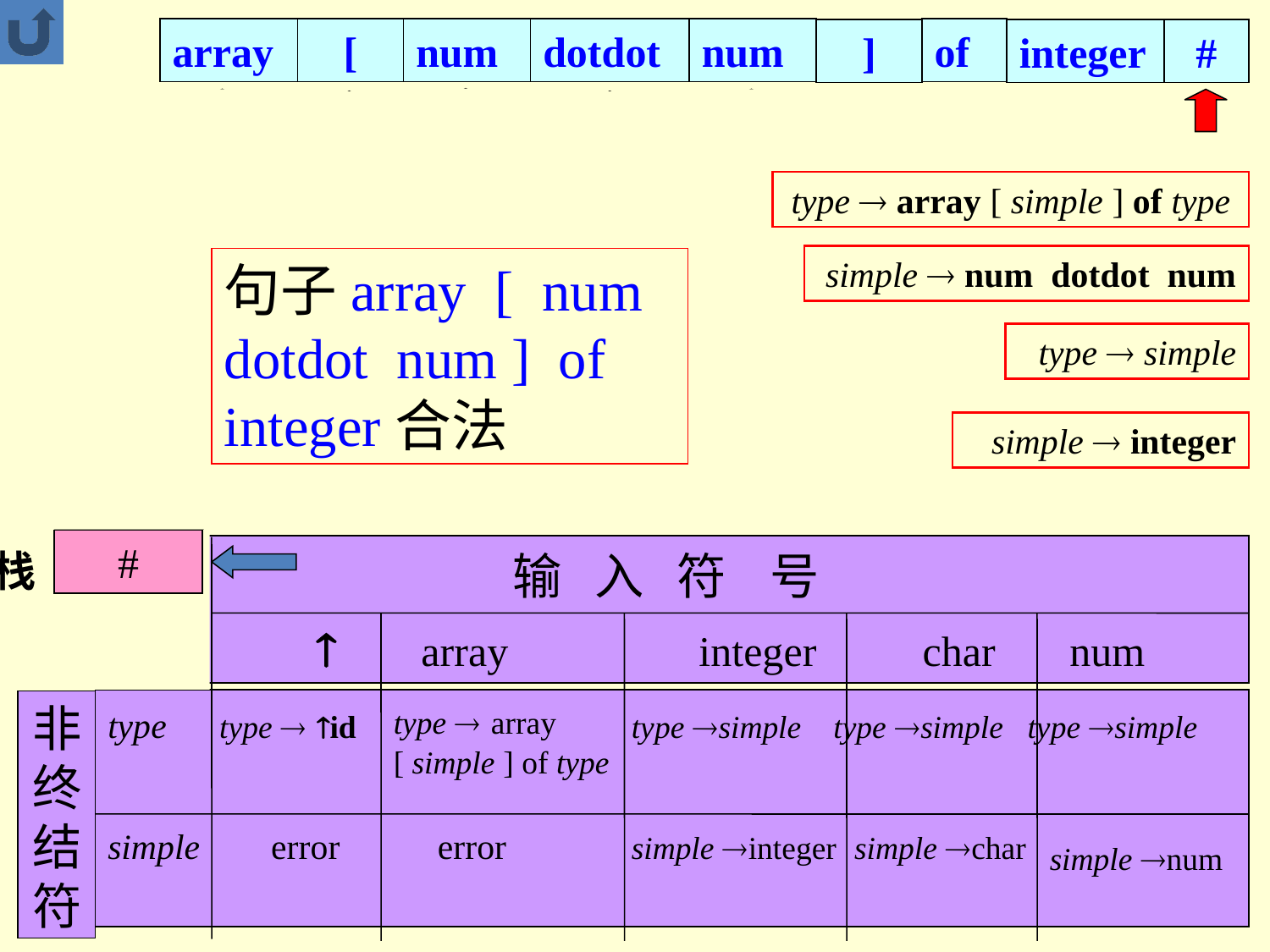

array
[
num
dotdot
num
of
]
integer
#

num
dotdot
num

array
[
simple
]
of
type

type → array [ simple ] of type

simple → num  dotdot  num
句子array  [  num  dotdot  num ]  of  integer合法

type → simple

simple → integer

type

#
栈
simple
integer

非终结符号

                 ↑        array                  integer          char       num

   输   入   符    号

type → array [ simple ] of type
type     type → ↑id                          type →simple    type →simple   type →simple

simple        error           error              simple →integer  simple →char

simple →num                                                                                                          dotdot num

非
终
结
符